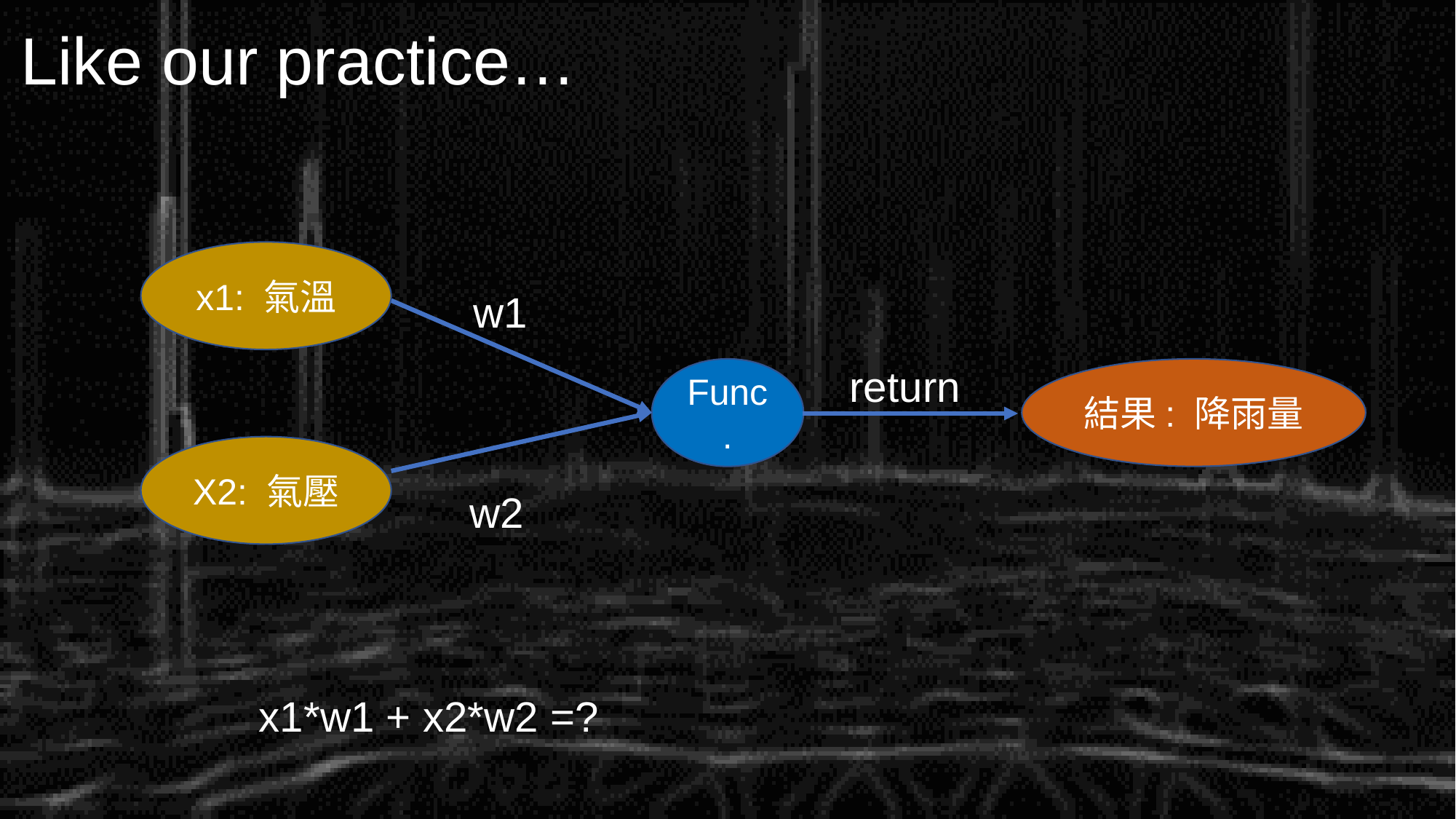

# Like our practice…
x1: 氣溫
w1
Func.
結果: 降雨量
return
X2: 氣壓
w2
x1*w1 + x2*w2 =?